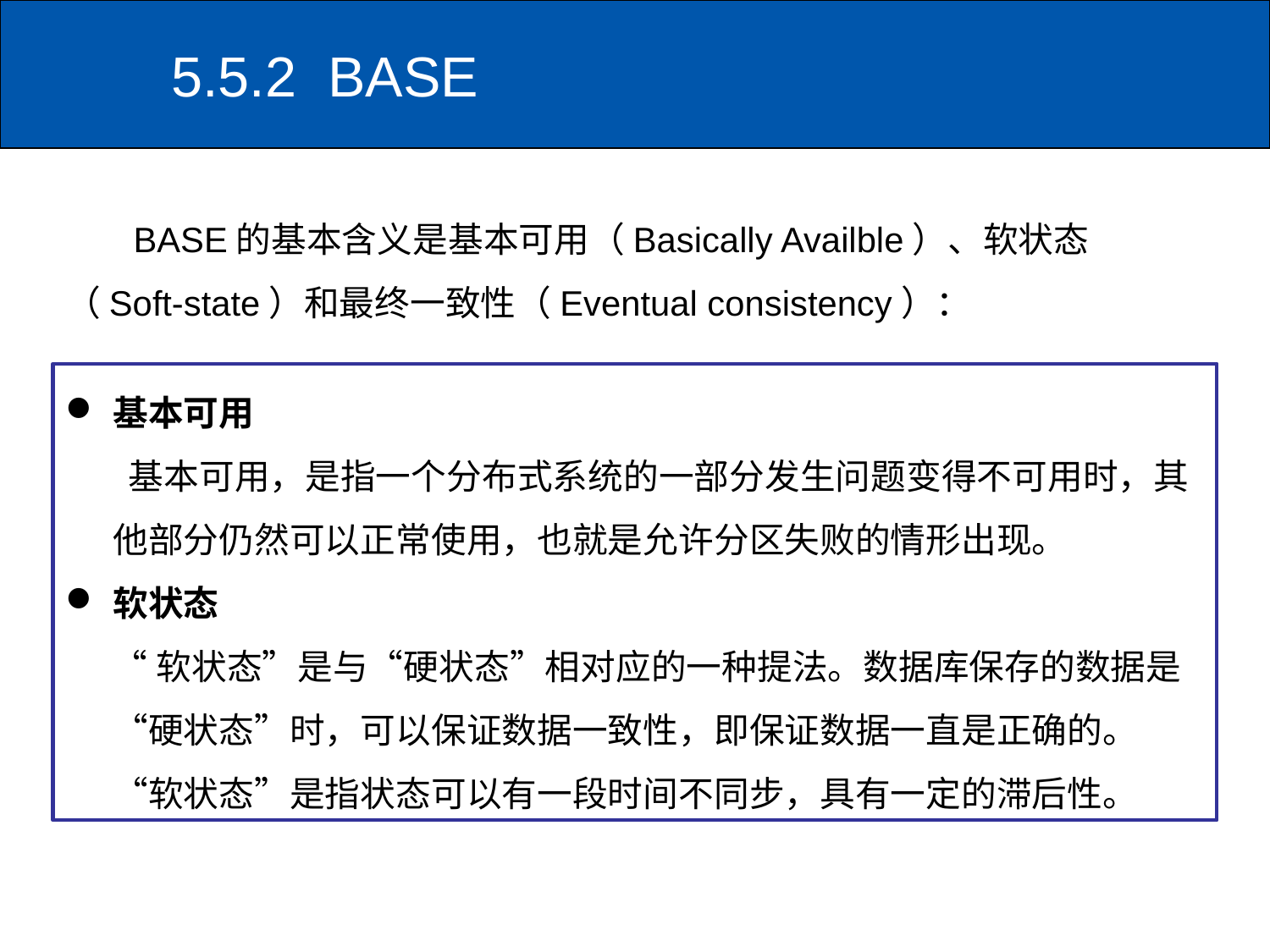

5.5.2  BASE
       BASE的基本含义是基本可用（Basically Availble）、软状态（Soft-state）和最终一致性（Eventual consistency）：
基本可用
       基本可用，是指一个分布式系统的一部分发生问题变得不可用时，其他部分仍然可以正常使用，也就是允许分区失败的情形出现。
软状态
      “软状态”是与“硬状态”相对应的一种提法。数据库保存的数据是“硬状态”时，可以保证数据一致性，即保证数据一直是正确的。“软状态”是指状态可以有一段时间不同步，具有一定的滞后性。